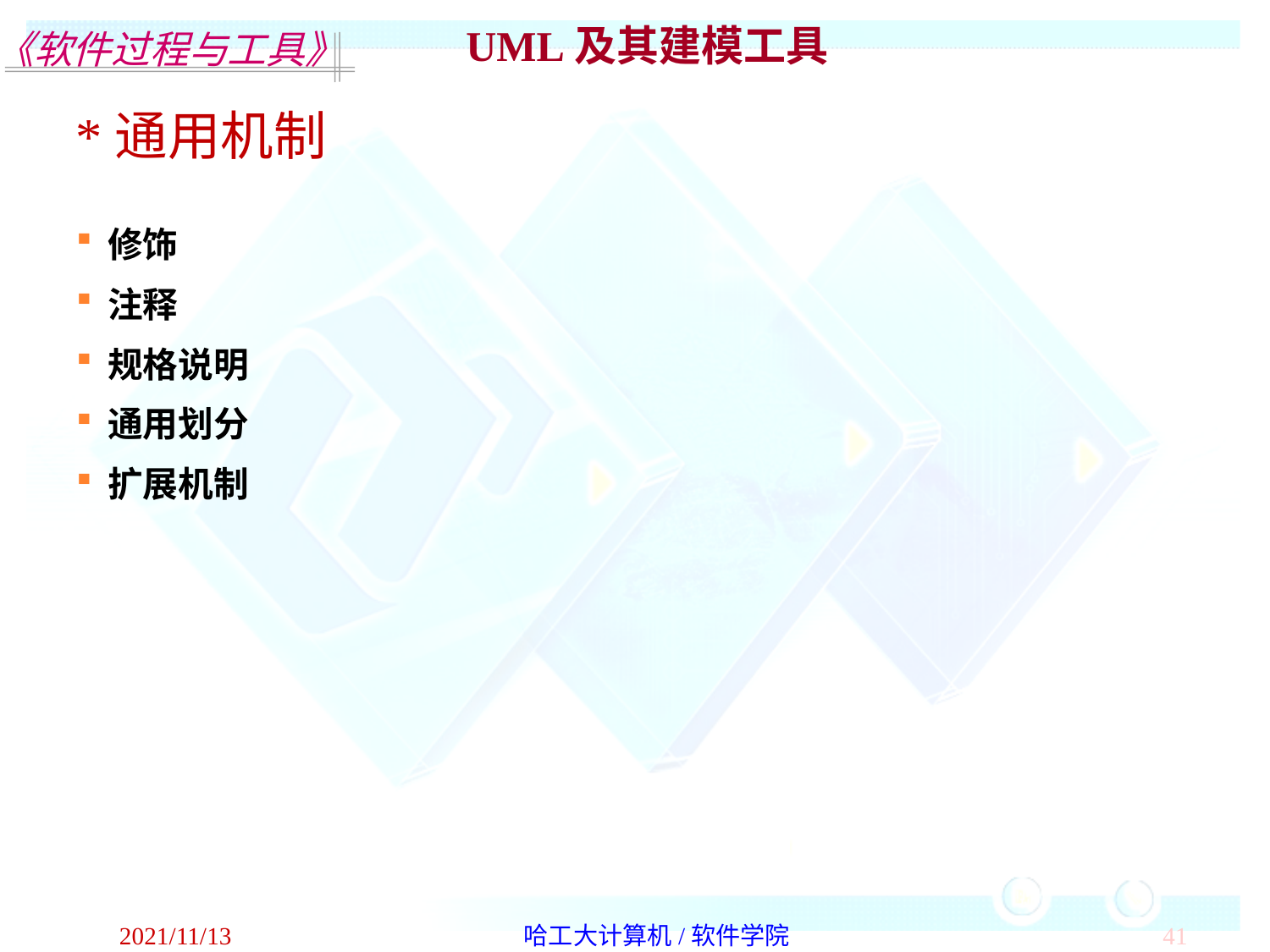

UML及其建模工具
*通用机制
修饰
注释
规格说明
通用划分
扩展机制